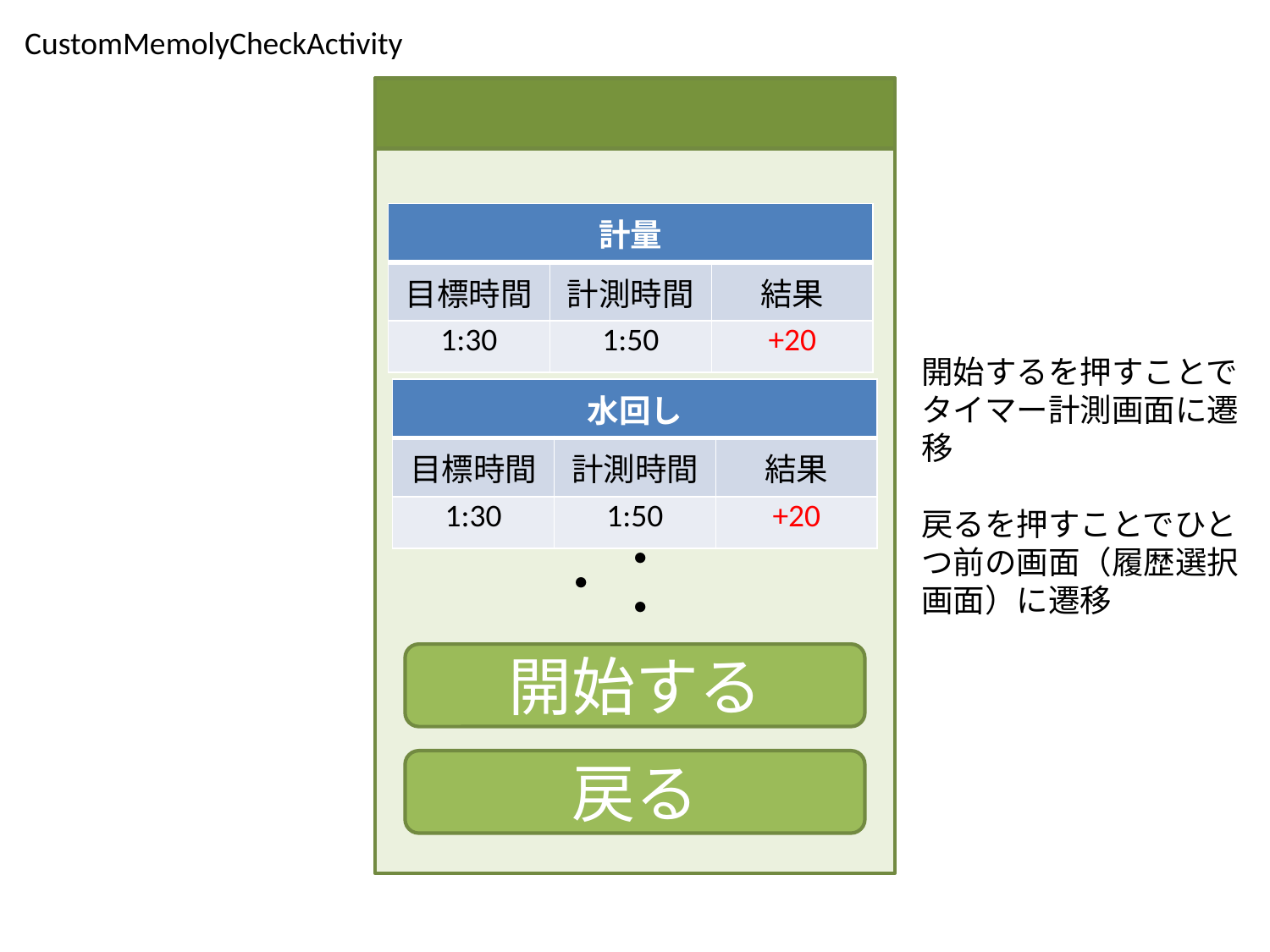

CustomMemolyCheckActivity

| 計量 |  |  |
| --- | --- | --- |
| 目標時間 | 計測時間 | 結果 |
| 1:30 | 1:50 | +20 |
開始するを押すことでタイマー計測画面に遷移

戻るを押すことでひとつ前の画面（履歴選択画面）に遷移

| 水回し |  |  |
| --- | --- | --- |
| 目標時間 | 計測時間 | 結果 |
| 1:30 | 1:50 | +20 |
・・・
開始する
戻る